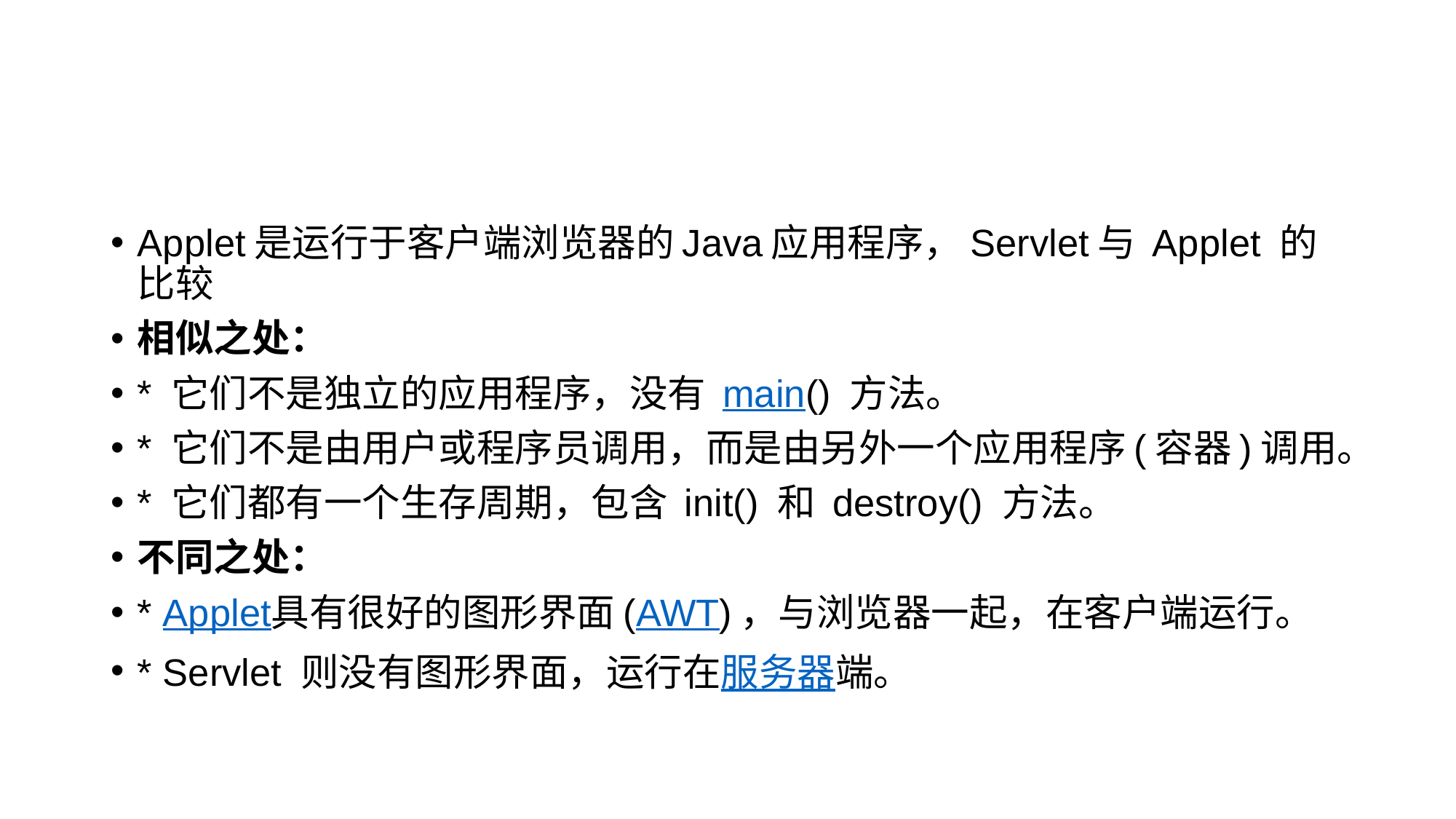

#
Applet是运行于客户端浏览器的Java应用程序，Servlet与 Applet 的比较
相似之处：
* 它们不是独立的应用程序，没有 main() 方法。
* 它们不是由用户或程序员调用，而是由另外一个应用程序(容器)调用。
* 它们都有一个生存周期，包含 init() 和 destroy() 方法。
不同之处：
* Applet具有很好的图形界面(AWT)，与浏览器一起，在客户端运行。
* Servlet 则没有图形界面，运行在服务器端。